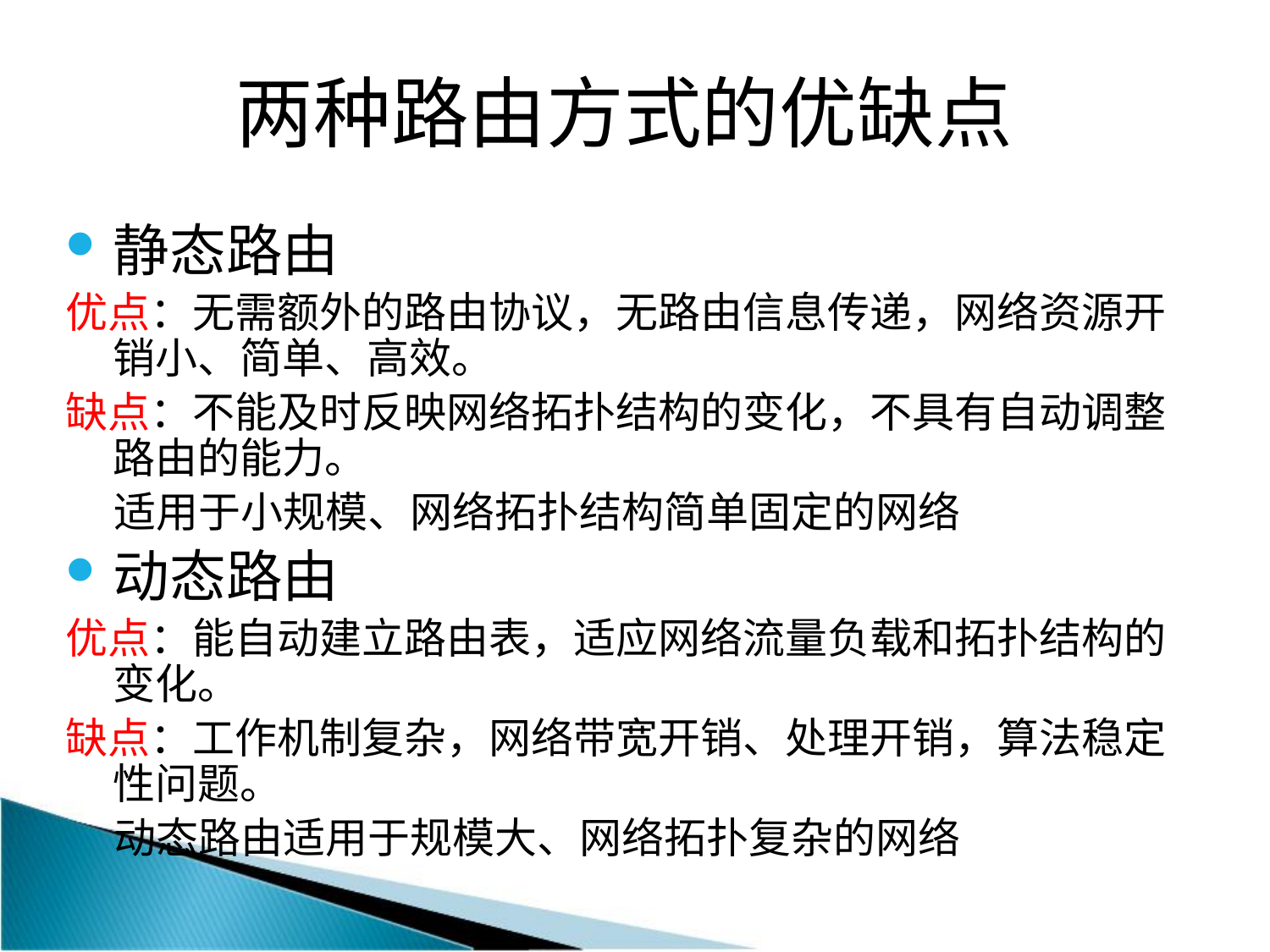

# 两种路由方式的优缺点
静态路由
优点：无需额外的路由协议，无路由信息传递，网络资源开销小、简单、高效。
缺点：不能及时反映网络拓扑结构的变化，不具有自动调整路由的能力。
    适用于小规模、网络拓扑结构简单固定的网络
动态路由
优点：能自动建立路由表，适应网络流量负载和拓扑结构的变化。
缺点：工作机制复杂，网络带宽开销、处理开销，算法稳定性问题。
    动态路由适用于规模大、网络拓扑复杂的网络